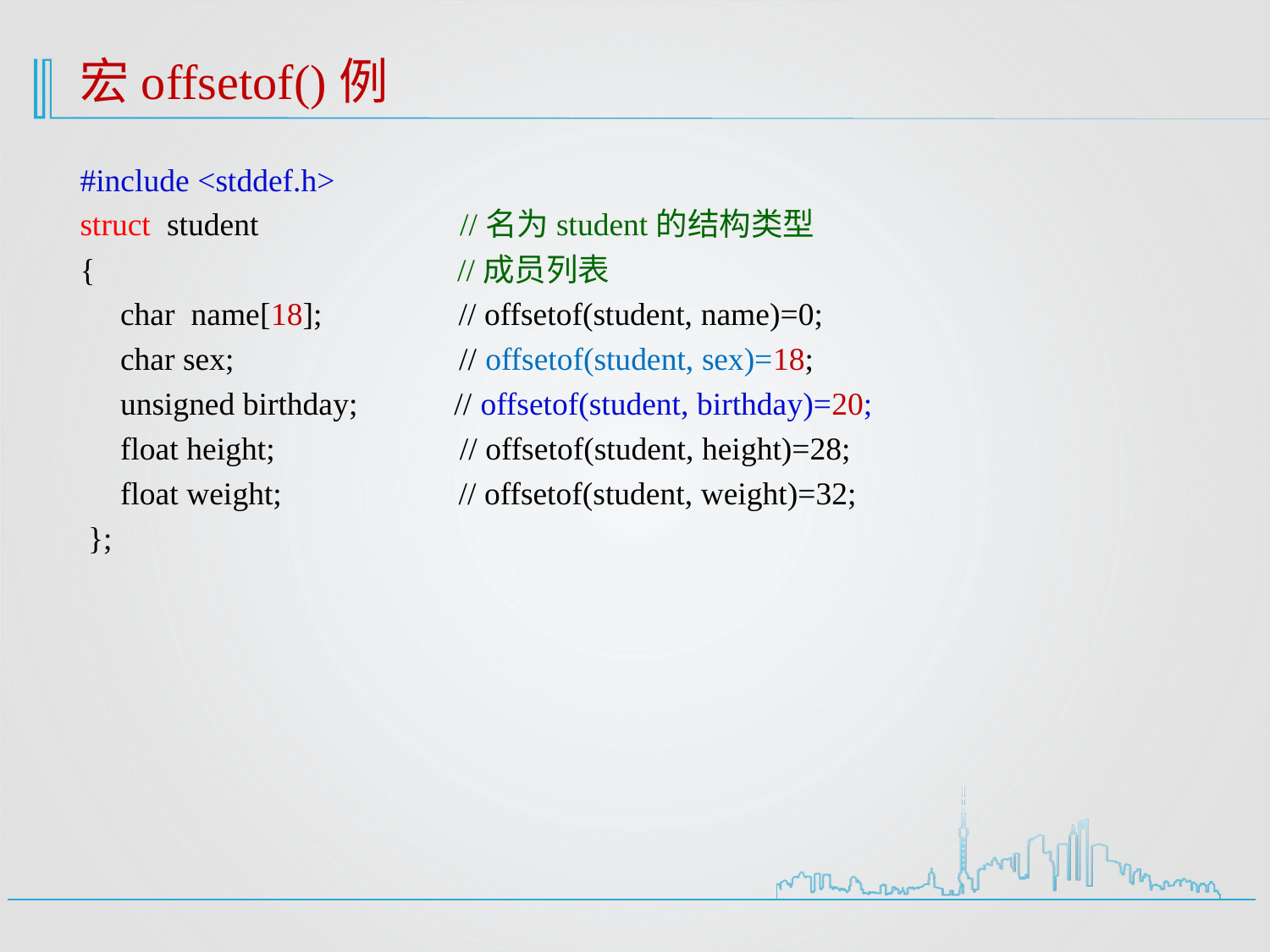

# 宏offsetof()例
#include <stddef.h>
struct  student                         //名为student的结构类型
{                                             //成员列表
     char  name[18];                 // offsetof(student, name)=0;
     char sex;                            // offsetof(student, sex)=18;
     unsigned birthday;            // offsetof(student, birthday)=20;
     float height;                       // offsetof(student, height)=28;
     float weight;                      // offsetof(student, weight)=32;
 };